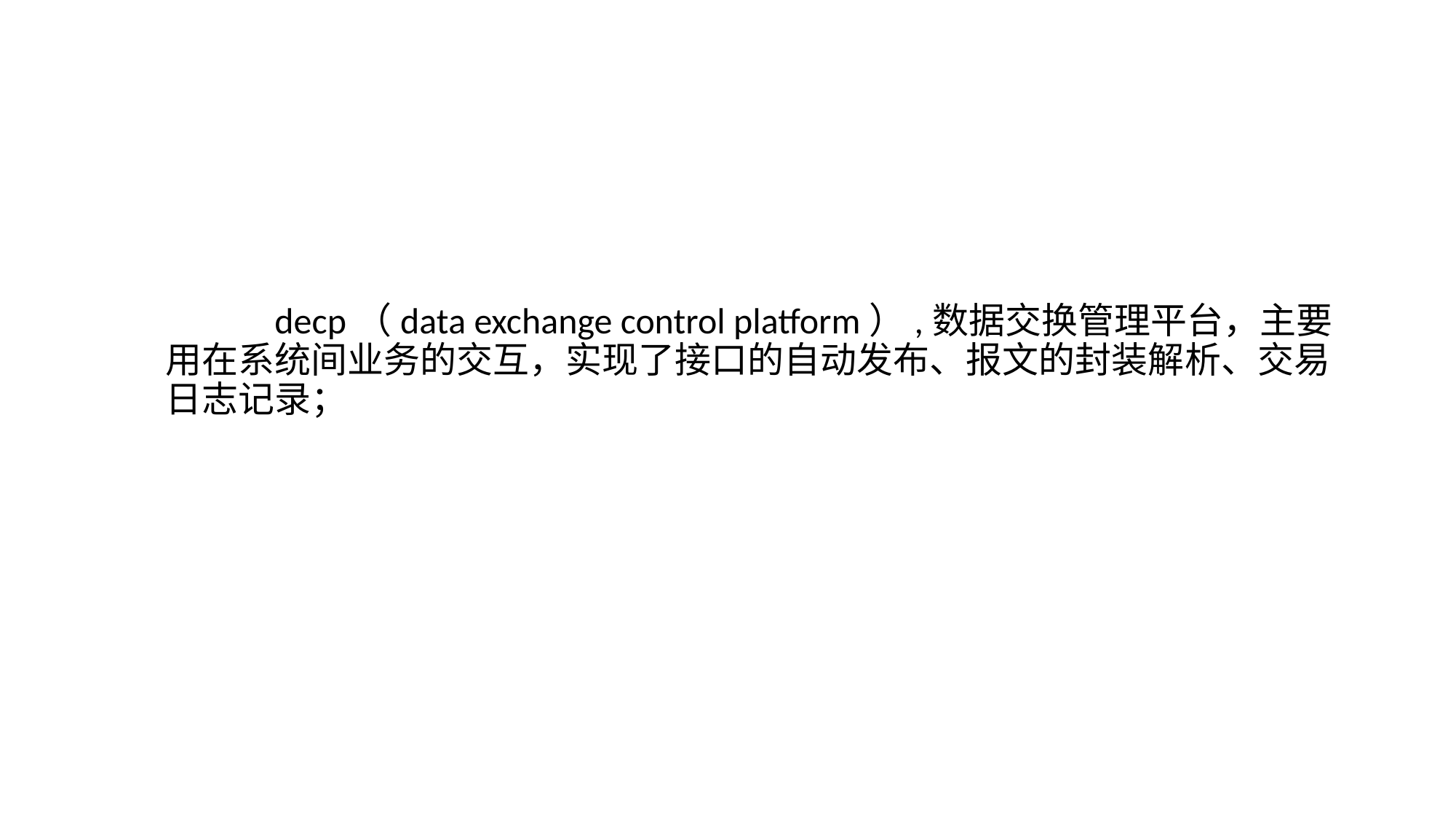

decp（data exchange control platform）,数据交换管理平台，主要用在系统间业务的交互，实现了接口的自动发布、报文的封装解析、交易日志记录；